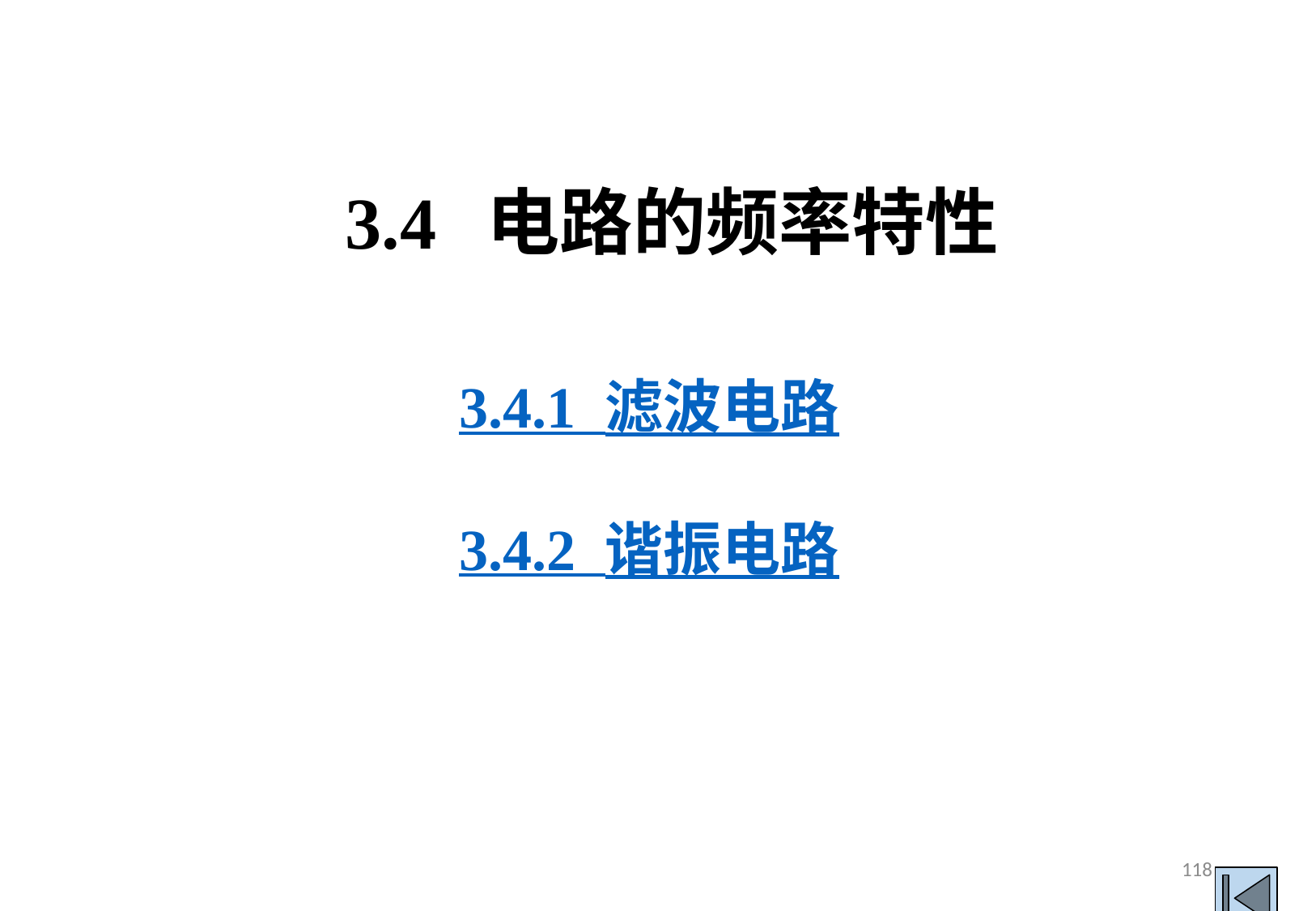

3.4
电路的频率特性
3.4.1  滤波电路
3.4.2  谐振电路
118